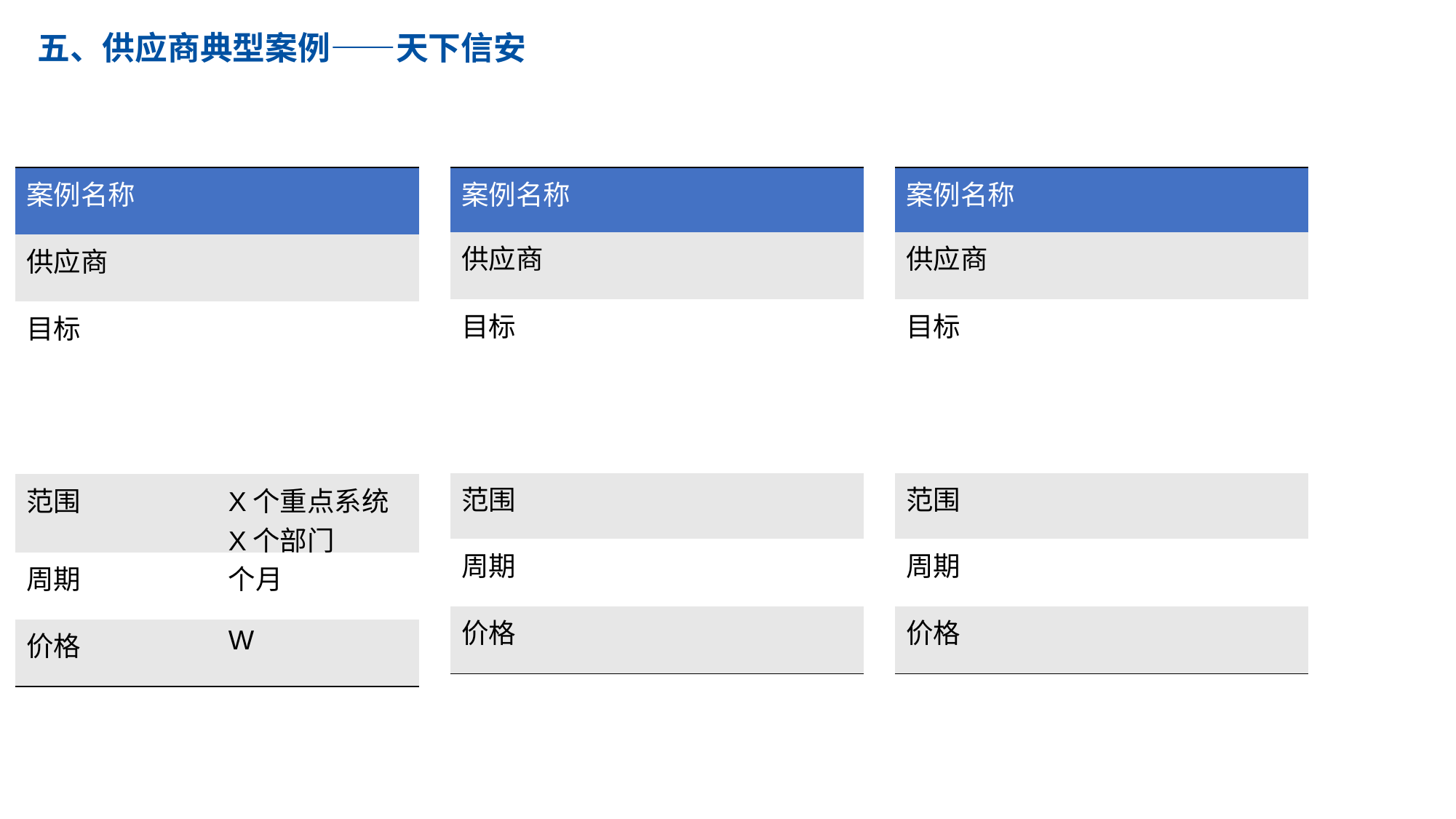

五、供应商典型案例——天下信安
| 案例名称 |  |
| --- | --- |
| 供应商 |  |
| 目标 |  |
| 范围 |  |
| 周期 |  |
| 价格 |  |
| 案例名称 |  |
| --- | --- |
| 供应商 |  |
| 目标 |  |
| 范围 |  |
| 周期 |  |
| 价格 |  |
| 案例名称 |  |
| --- | --- |
| 供应商 |  |
| 目标 |  |
| 范围 | X个重点系统 X个部门 |
| 周期 | 个月 |
| 价格 | W |